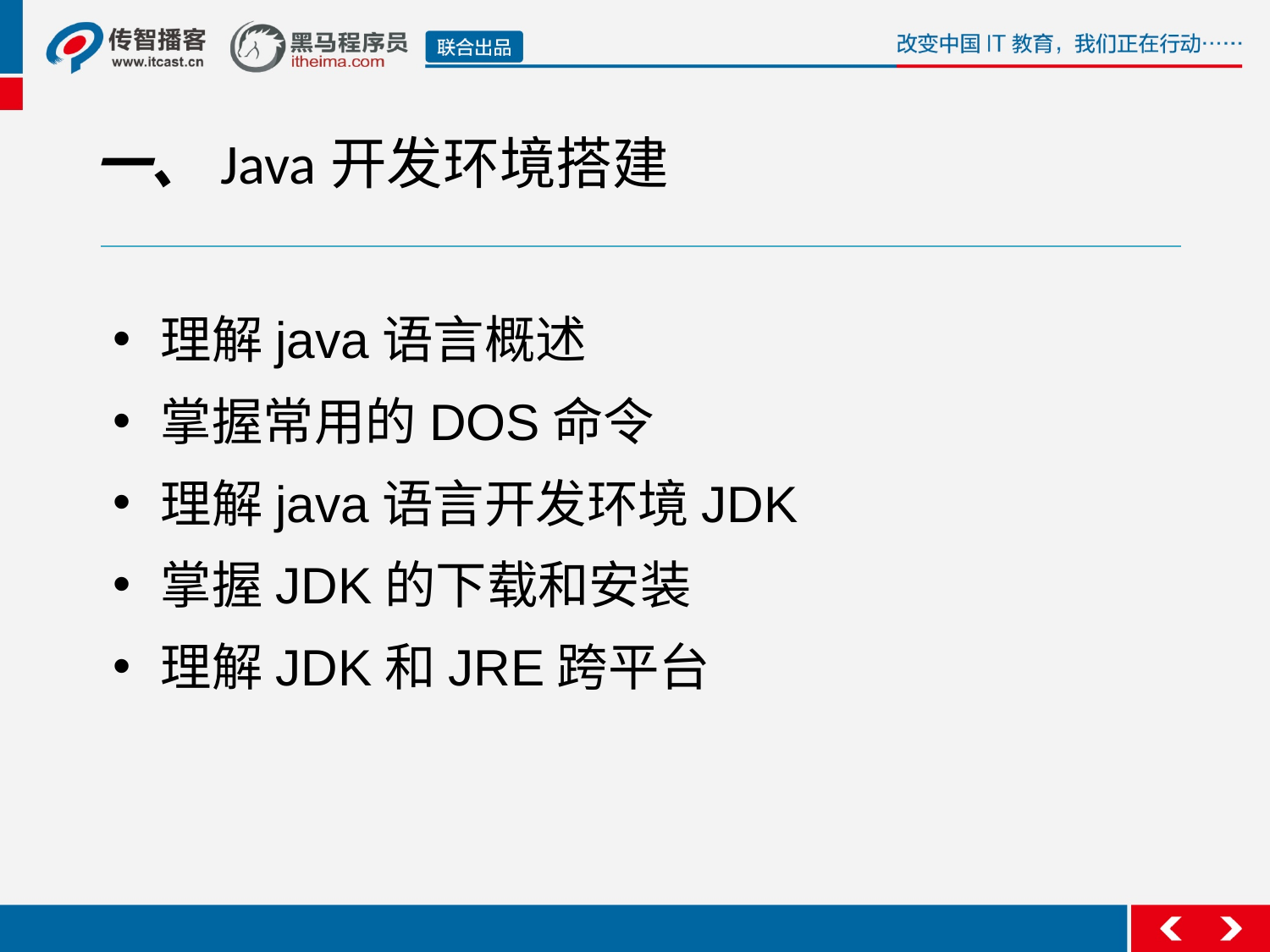

一、Java开发环境搭建
理解java语言概述
掌握常用的DOS命令
理解java语言开发环境JDK
掌握JDK的下载和安装
理解JDK和JRE跨平台